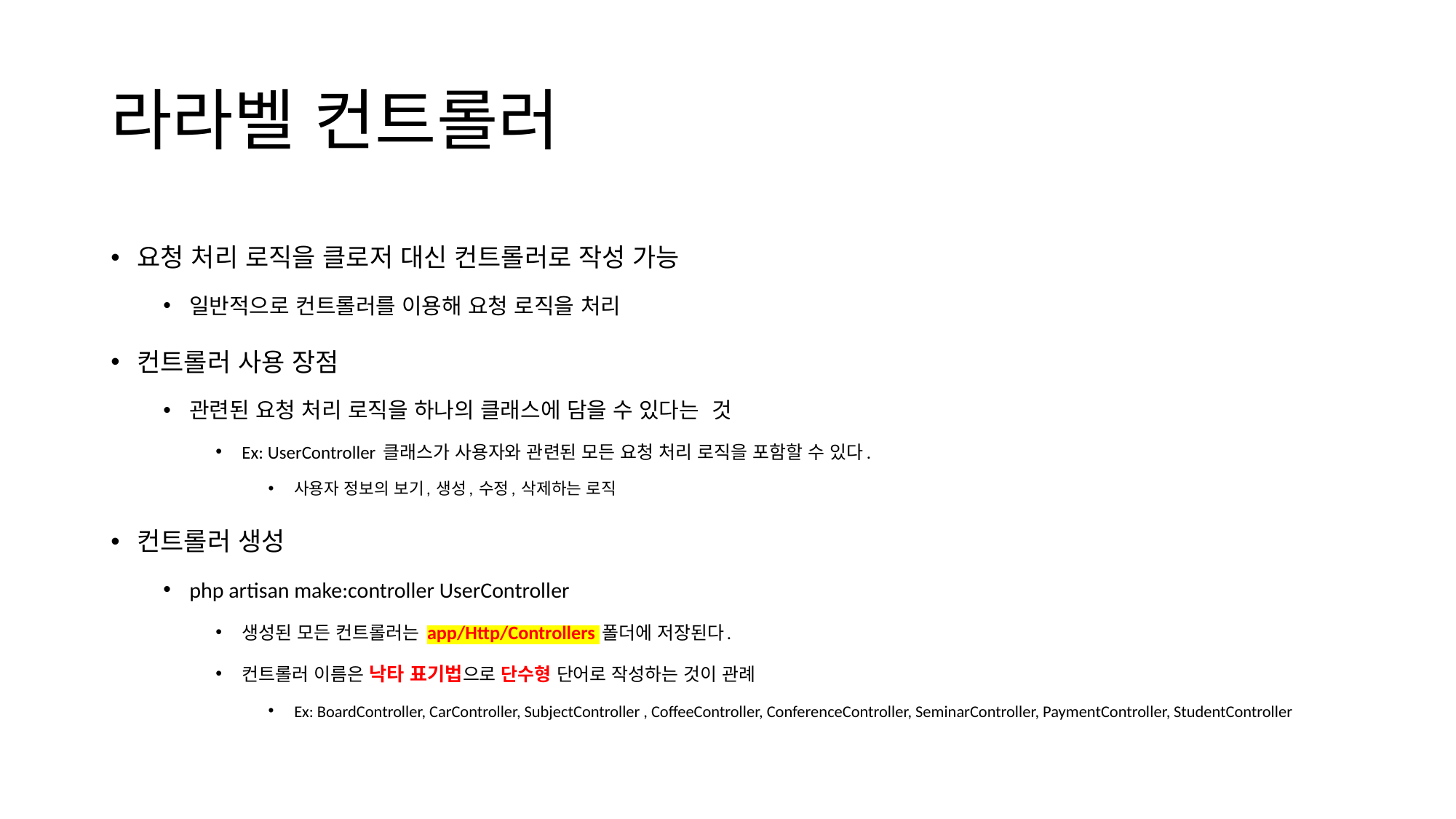

# 라라벨 컨트롤러
요청 처리 로직을 클로저 대신 컨트롤러로 작성 가능
일반적으로 컨트롤러를 이용해 요청 로직을 처리
컨트롤러 사용 장점
관련된 요청 처리 로직을 하나의 클래스에 담을 수 있다는  것
Ex: UserController 클래스가 사용자와 관련된 모든 요청 처리 로직을 포함할 수 있다.
사용자 정보의 보기, 생성, 수정, 삭제하는 로직
컨트롤러 생성
php artisan make:controller UserController
생성된 모든 컨트롤러는 app/Http/Controllers 폴더에 저장된다.
컨트롤러 이름은 낙타 표기법으로 단수형 단어로 작성하는 것이 관례
Ex: BoardController, CarController, SubjectController , CoffeeController, ConferenceController, SeminarController, PaymentController, StudentController